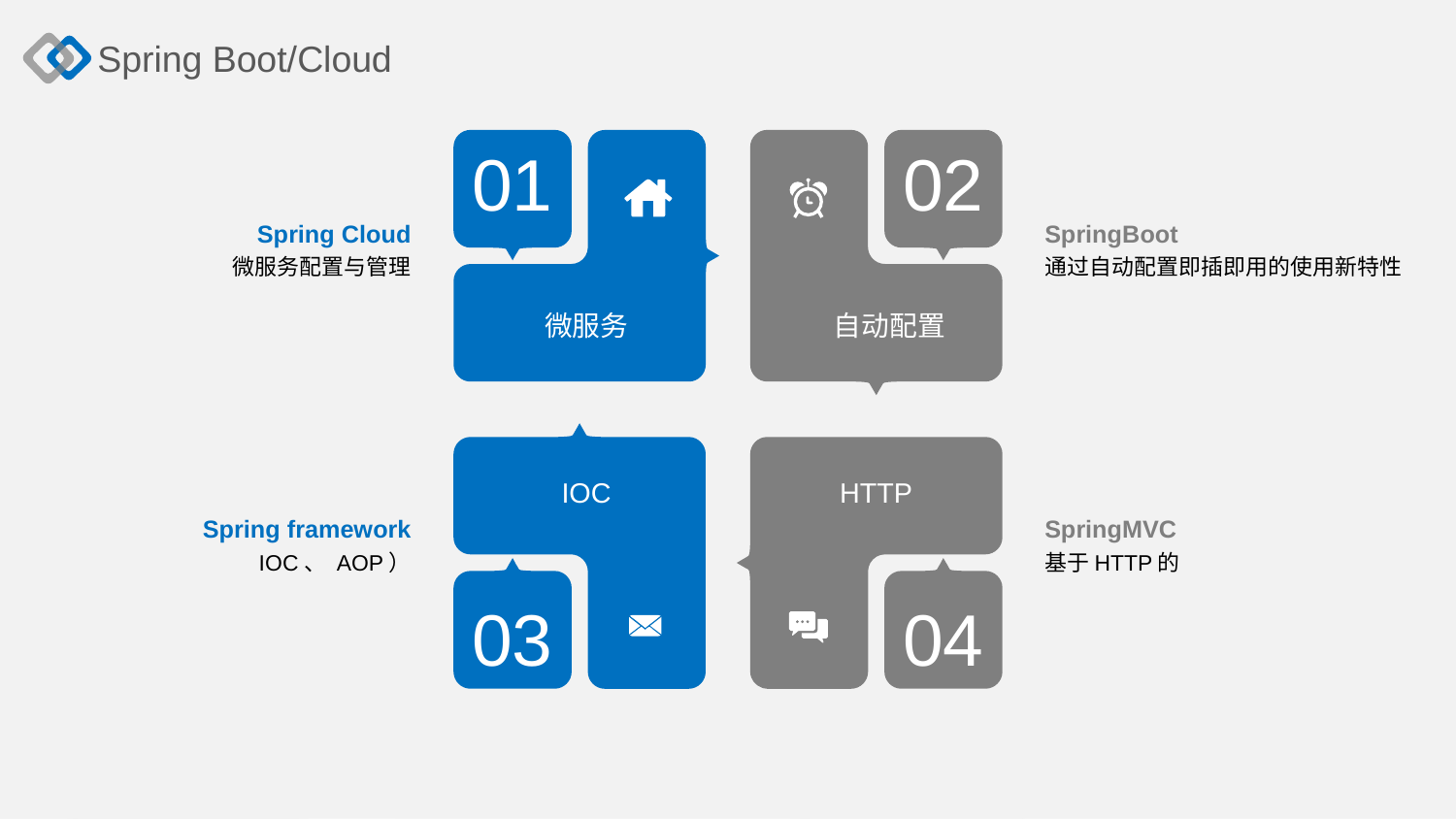

Spring Boot/Cloud

01

02

微服务
自动配置

IOC
HTTP
03
04

Spring Cloud
微服务配置与管理
SpringBoot
通过自动配置即插即用的使用新特性
Spring framework
IOC、 AOP）
SpringMVC
基于HTTP的